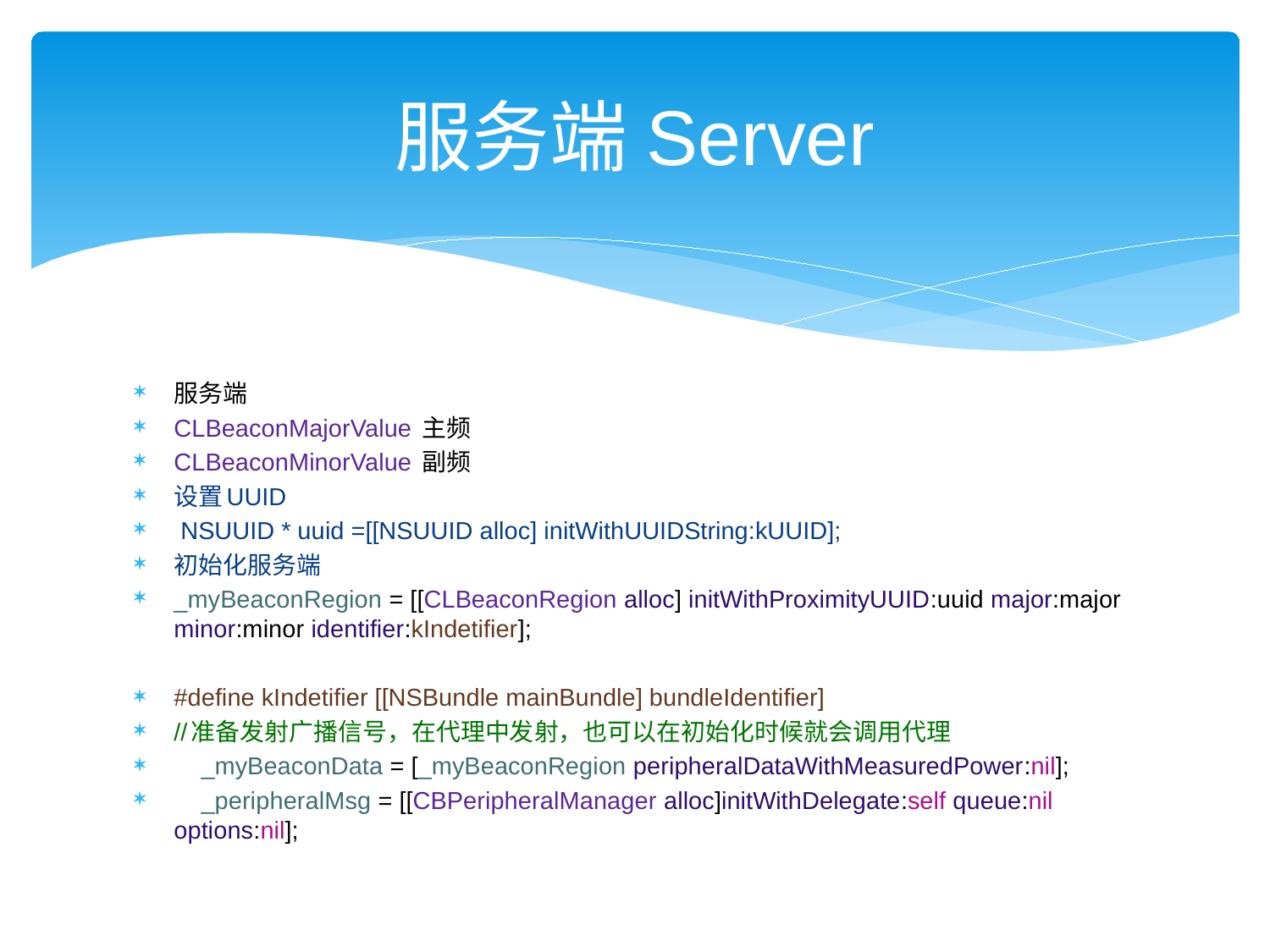

# 服务端Server
服务端
CLBeaconMajorValue 主频
CLBeaconMinorValue 副频
设置UUID
 NSUUID * uuid =[[NSUUID alloc] initWithUUIDString:kUUID];
初始化服务端
_myBeaconRegion = [[CLBeaconRegion alloc] initWithProximityUUID:uuid major:major minor:minor identifier:kIndetifier];

#define kIndetifier [[NSBundle mainBundle] bundleIdentifier]
//准备发射广播信号，在代理中发射，也可以在初始化时候就会调用代理
    _myBeaconData = [_myBeaconRegion peripheralDataWithMeasuredPower:nil];
    _peripheralMsg = [[CBPeripheralManager alloc]initWithDelegate:self queue:nil options:nil];